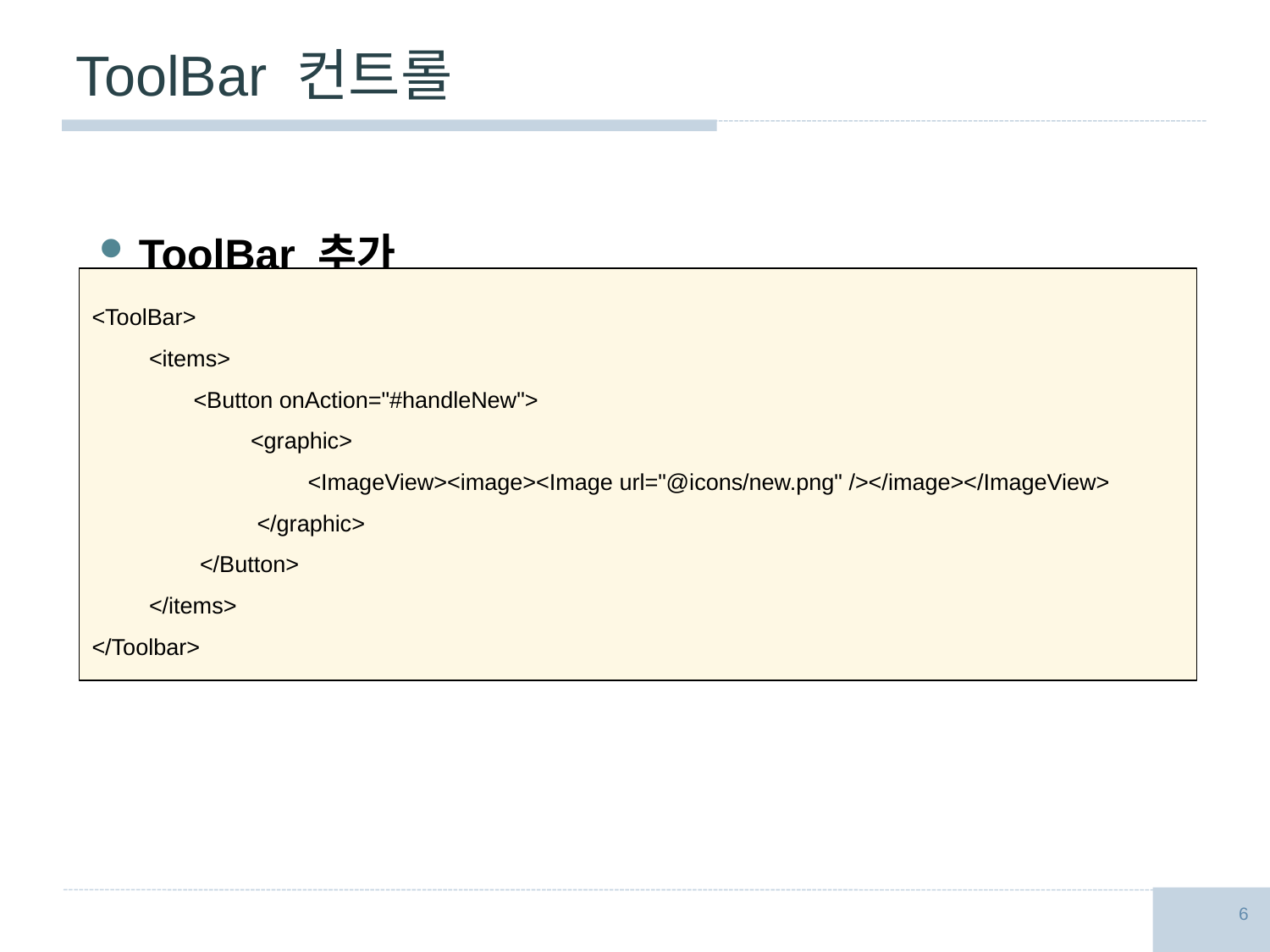

# ToolBar 컨트롤
ToolBar 추가

<ToolBar>
         <items>
                <Button onAction="#handleNew">
	     <graphic>
	              <ImageView><image><Image url="@icons/new.png" /></image></ImageView>
	      </graphic>
                 </Button>
         </items>
</Toolbar>